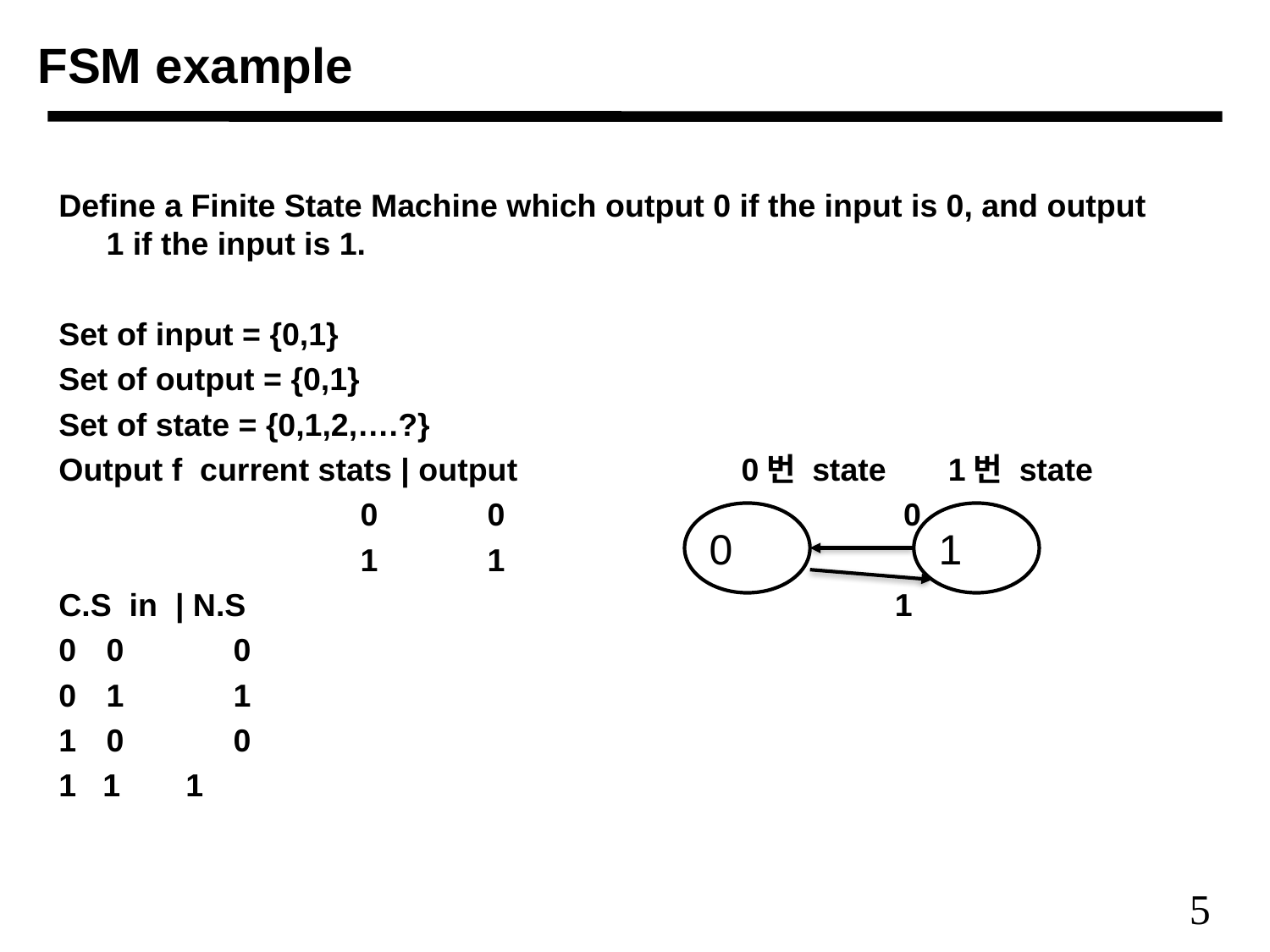

# FSM example
Define a Finite State Machine which output 0 if the input is 0, and output 1 if the input is 1.

Set of input = {0,1}
Set of output = {0,1}
Set of state = {0,1,2,….?}
Output f  current stats | output   		0번 state       1번 state
			0	0                                             0
			1	1
C.S  in  | N.S					   1
0	0	0
0	1	1
0	0
1   1	1
0
1
5